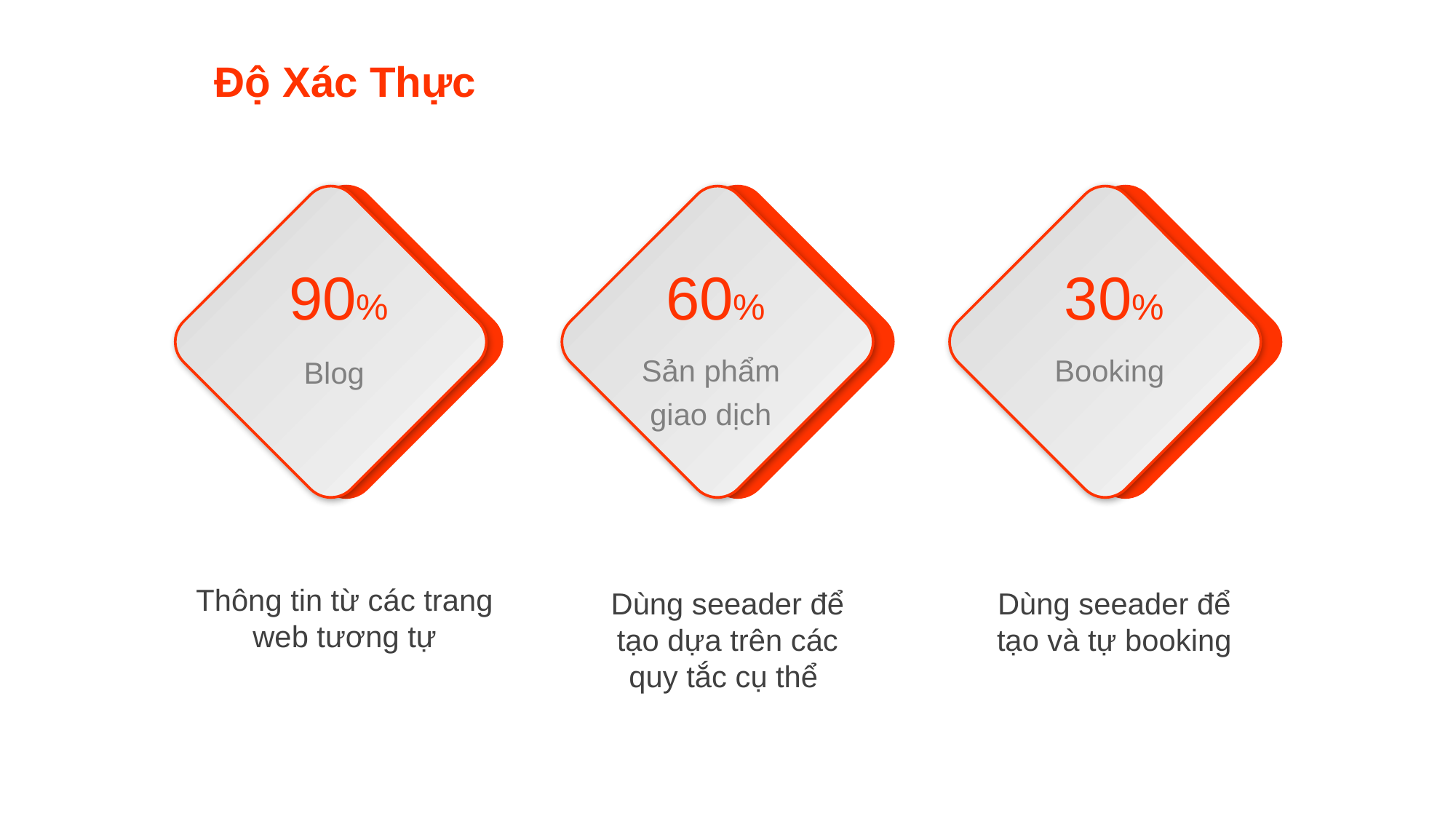

Độ Xác Thực

90%
60%
30%
Sản phẩm giao dịch
Booking
Blog
Thông tin từ các trang web tương tự
Dùng seeader để tạo dựa trên các quy tắc cụ thể
Dùng seeader để tạo và tự booking
PPT下载 http://www.1ppt.com/xiazai/